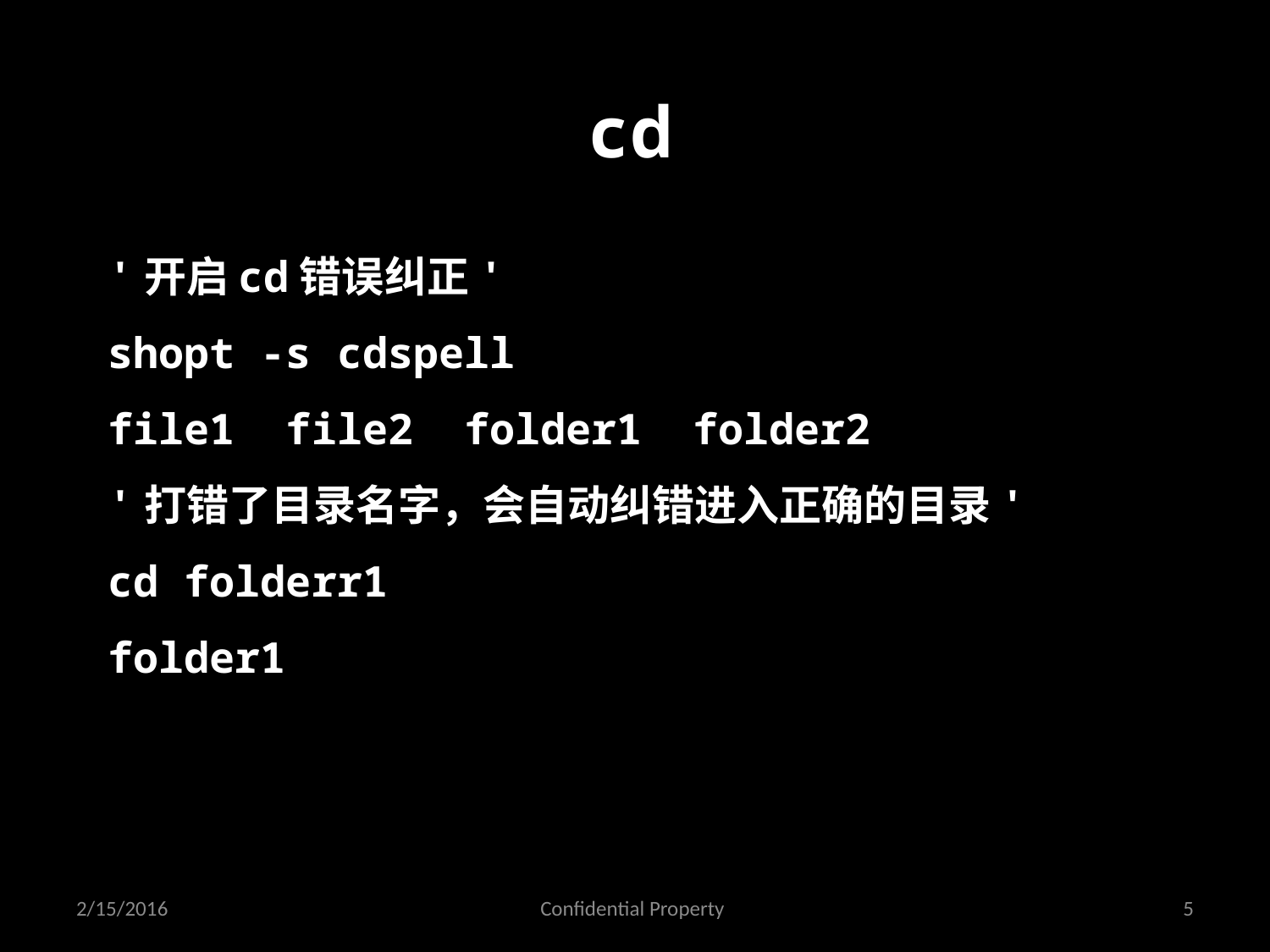

cd
'开启cd错误纠正'
shopt -s cdspell
file1  file2  folder1  folder2
'打错了目录名字，会自动纠错进入正确的目录'
cd folderr1
folder1
2/15/2016
Confidential Property
5